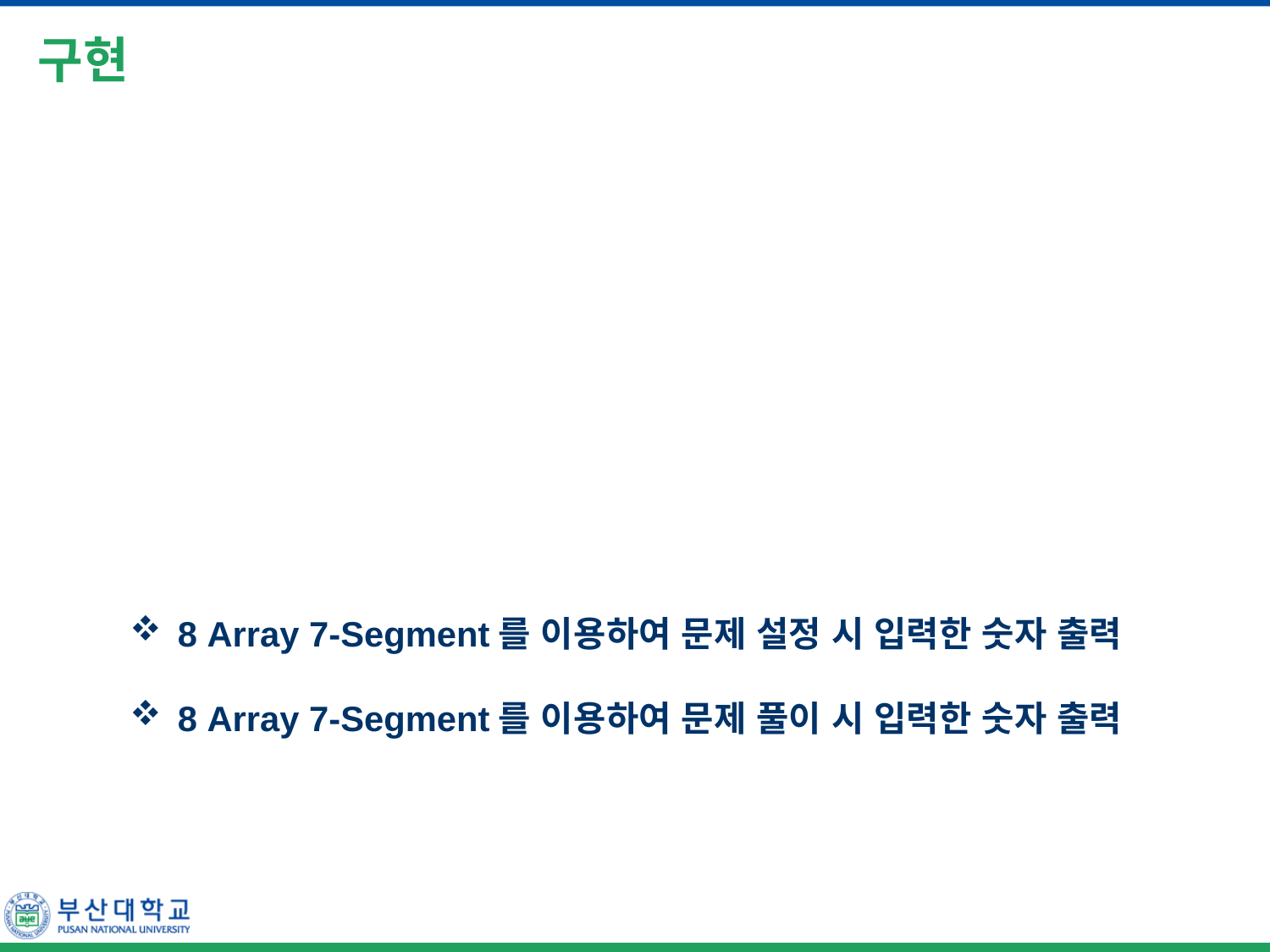

# 구현

8 Array 7-Segment를 이용하여 문제 설정 시 입력한 숫자 출력
8 Array 7-Segment를 이용하여 문제 풀이 시 입력한 숫자 출력